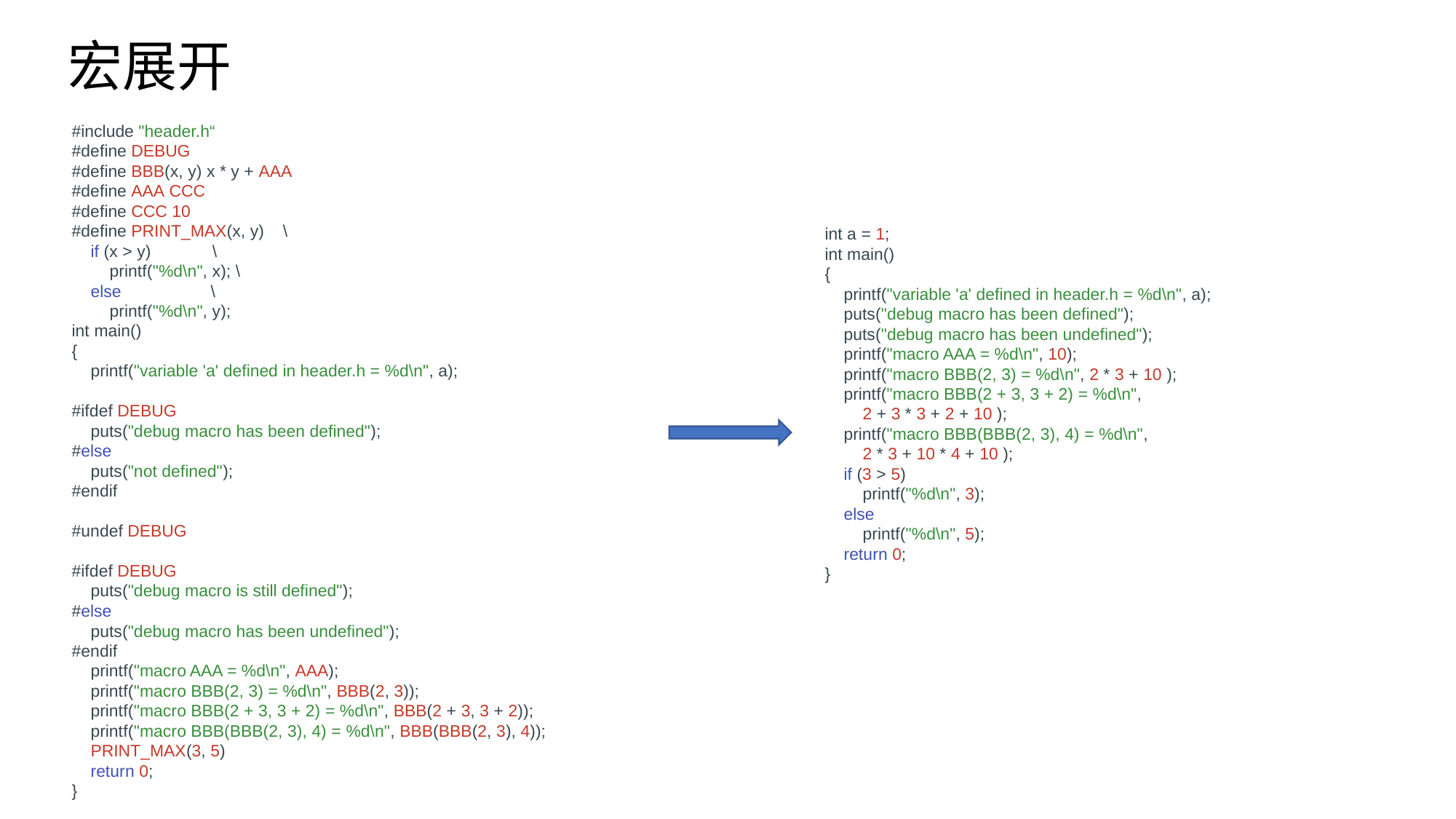

# 宏展开
#include "header.h“
#define DEBUG
#define BBB(x, y) x * y + AAA
#define AAA CCC
#define CCC 10
#define PRINT_MAX(x, y)    \
    if (x > y)             \
        printf("%d\n", x); \
    else                   \
        printf("%d\n", y);
int main()
{
    printf("variable 'a' defined in header.h = %d\n", a);

#ifdef DEBUG
    puts("debug macro has been defined");
#else
    puts("not defined");
#endif

#undef DEBUG

#ifdef DEBUG
    puts("debug macro is still defined");
#else
    puts("debug macro has been undefined");
#endif
    printf("macro AAA = %d\n", AAA);
    printf("macro BBB(2, 3) = %d\n", BBB(2, 3));
    printf("macro BBB(2 + 3, 3 + 2) = %d\n", BBB(2 + 3, 3 + 2));
    printf("macro BBB(BBB(2, 3), 4) = %d\n", BBB(BBB(2, 3), 4));
    PRINT_MAX(3, 5)
    return 0;
}
int a = 1;
int main()
{
    printf("variable 'a' defined in header.h = %d\n", a);
    puts("debug macro has been defined");
    puts("debug macro has been undefined");
    printf("macro AAA = %d\n", 10);
    printf("macro BBB(2, 3) = %d\n", 2 * 3 + 10 );
    printf("macro BBB(2 + 3, 3 + 2) = %d\n",
        2 + 3 * 3 + 2 + 10 );
    printf("macro BBB(BBB(2, 3), 4) = %d\n",
        2 * 3 + 10 * 4 + 10 );
    if (3 > 5)
        printf("%d\n", 3);
    else
        printf("%d\n", 5);
    return 0;
}